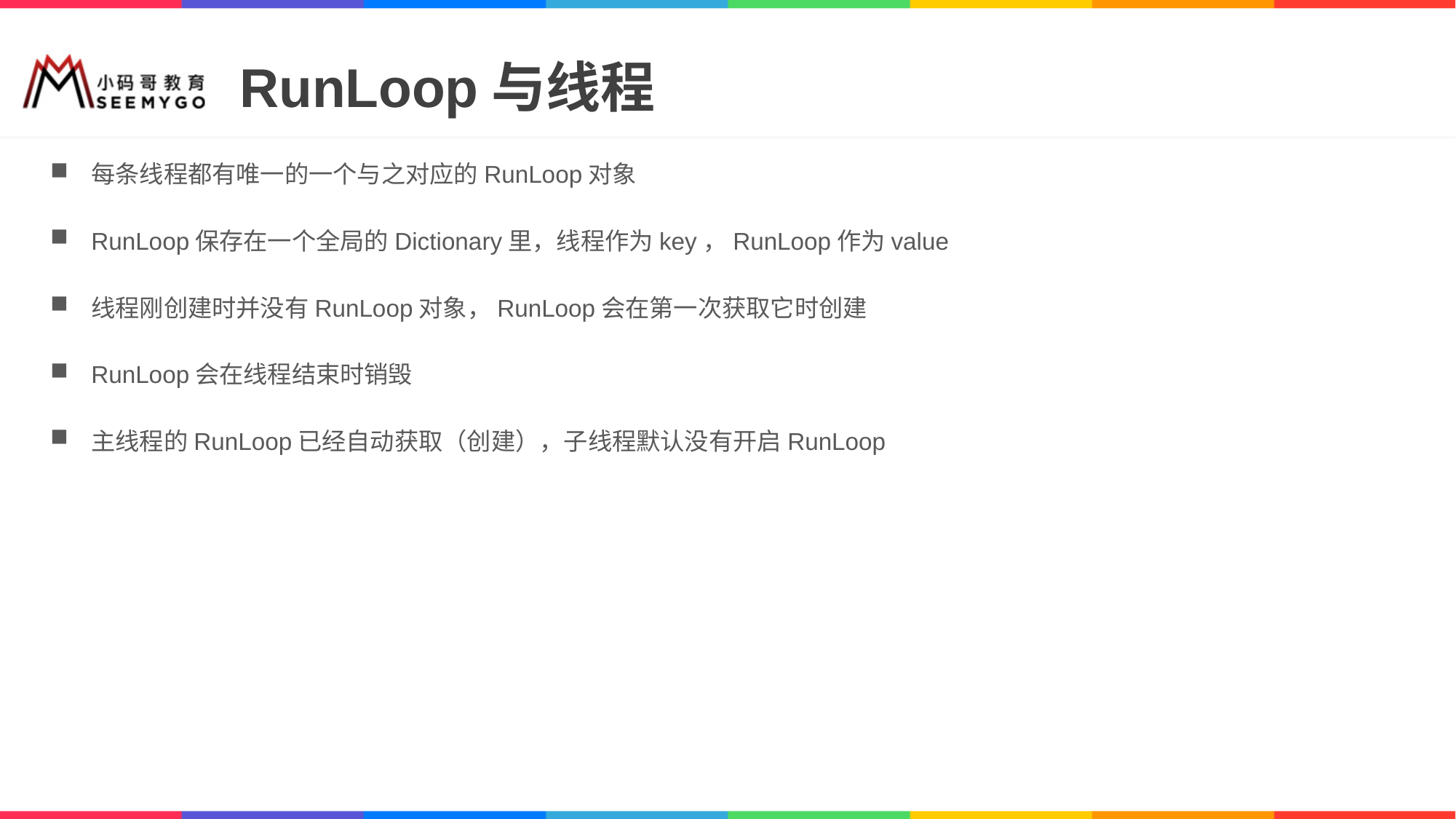

# RunLoop与线程
每条线程都有唯一的一个与之对应的RunLoop对象

RunLoop保存在一个全局的Dictionary里，线程作为key，RunLoop作为value

线程刚创建时并没有RunLoop对象，RunLoop会在第一次获取它时创建

RunLoop会在线程结束时销毁

主线程的RunLoop已经自动获取（创建），子线程默认没有开启RunLoop